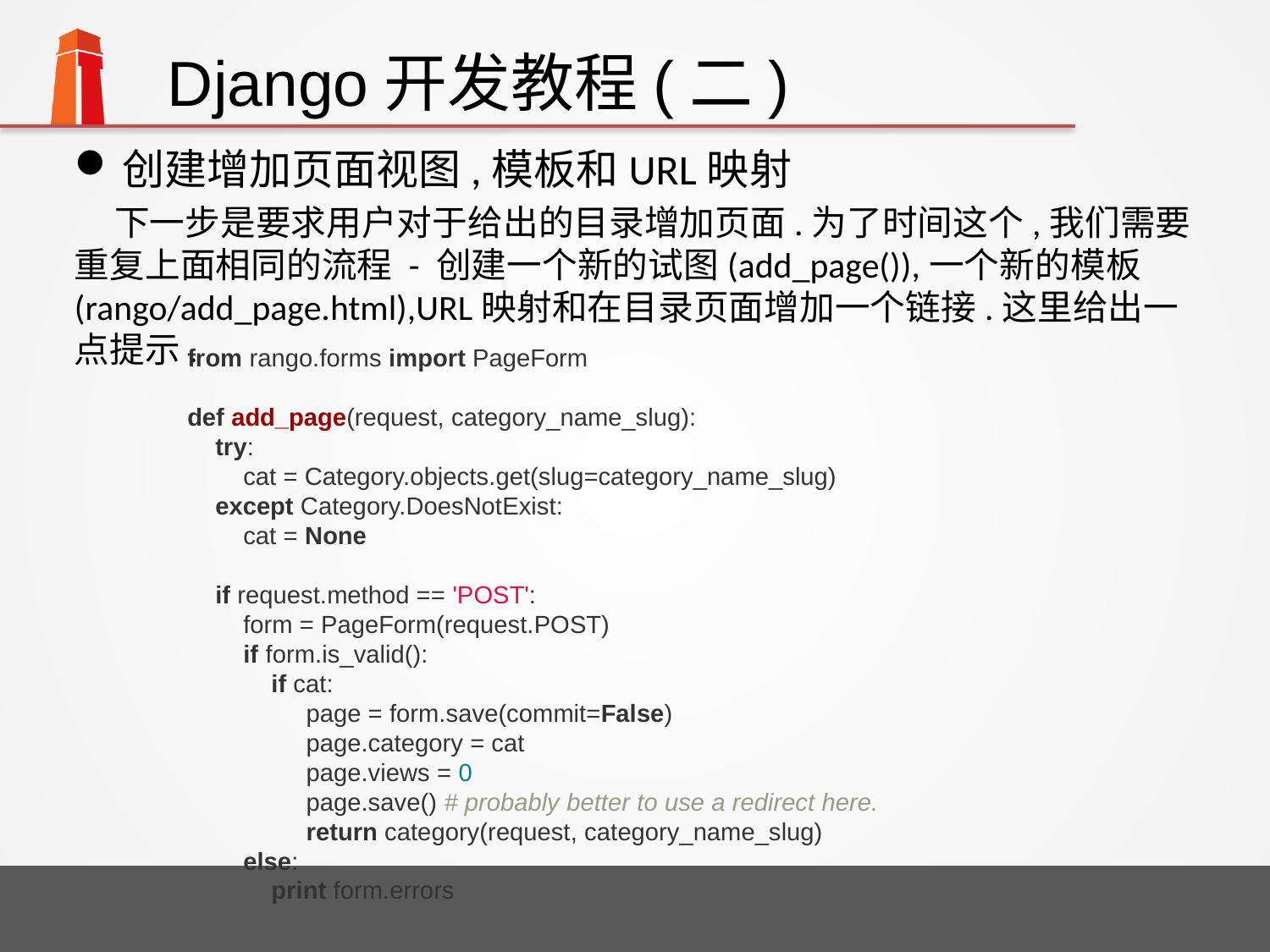

# Django开发教程(二)
创建增加页面视图,模板和URL映射
    下一步是要求用户对于给出的目录增加页面.为了时间这个,我们需要重复上面相同的流程 - 创建一个新的试图(add_page()),一个新的模板(rango/add_page.html),URL映射和在目录页面增加一个链接.这里给出一点提示.
from rango.forms import PageForm

def add_page(request, category_name_slug):
    try:
        cat = Category.objects.get(slug=category_name_slug)
    except Category.DoesNotExist:
        cat = None

    if request.method == 'POST':
        form = PageForm(request.POST)
        if form.is_valid():
            if cat:
                 page = form.save(commit=False)
                 page.category = cat
                 page.views = 0
                 page.save() # probably better to use a redirect here.
                 return category(request, category_name_slug)
        else:
            print form.errors